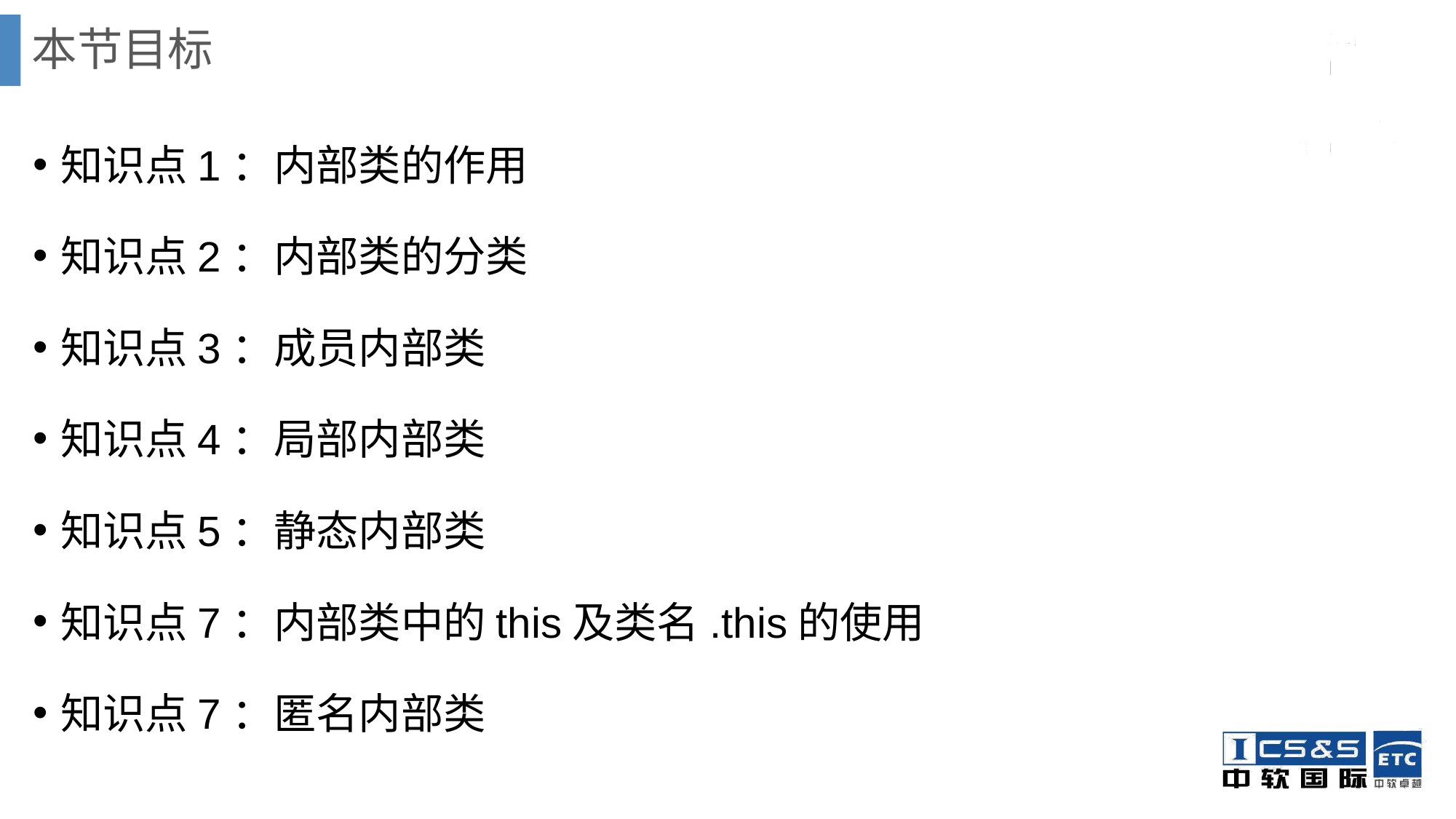

# 本节目标
知识点1：内部类的作用
知识点2：内部类的分类
知识点3：成员内部类
知识点4：局部内部类
知识点5：静态内部类
知识点7：内部类中的this及类名.this的使用
知识点7：匿名内部类